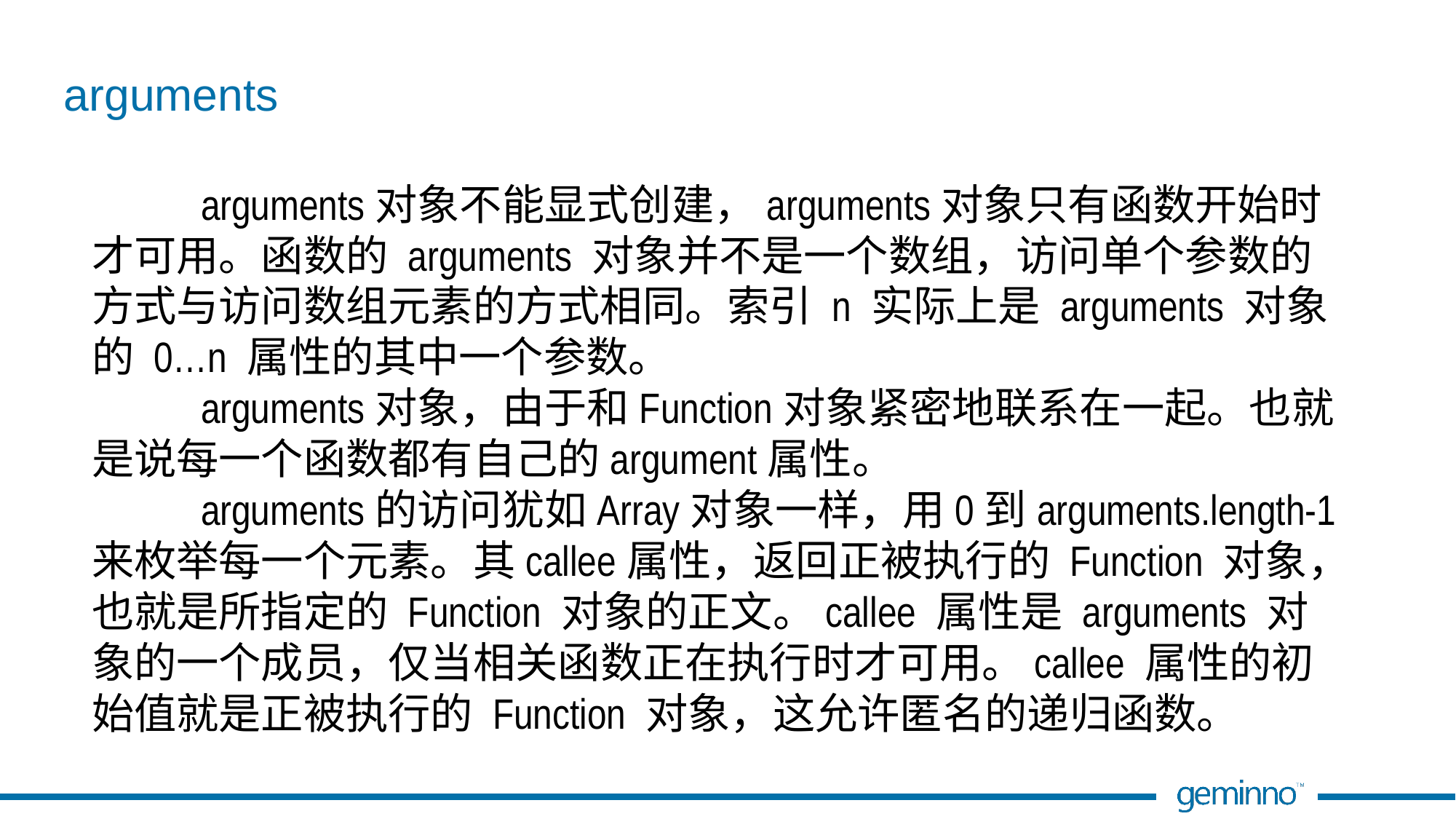

# arguments
	arguments对象不能显式创建，arguments对象只有函数开始时才可用。函数的 arguments 对象并不是一个数组，访问单个参数的方式与访问数组元素的方式相同。索引 n 实际上是 arguments 对象的 0…n 属性的其中一个参数。
	arguments对象，由于和Function对象紧密地联系在一起。也就是说每一个函数都有自己的argument属性。
	arguments的访问犹如Array对象一样，用0到arguments.length-1来枚举每一个元素。其callee属性，返回正被执行的 Function 对象，也就是所指定的 Function 对象的正文。callee 属性是 arguments 对象的一个成员，仅当相关函数正在执行时才可用。callee 属性的初始值就是正被执行的 Function 对象，这允许匿名的递归函数。